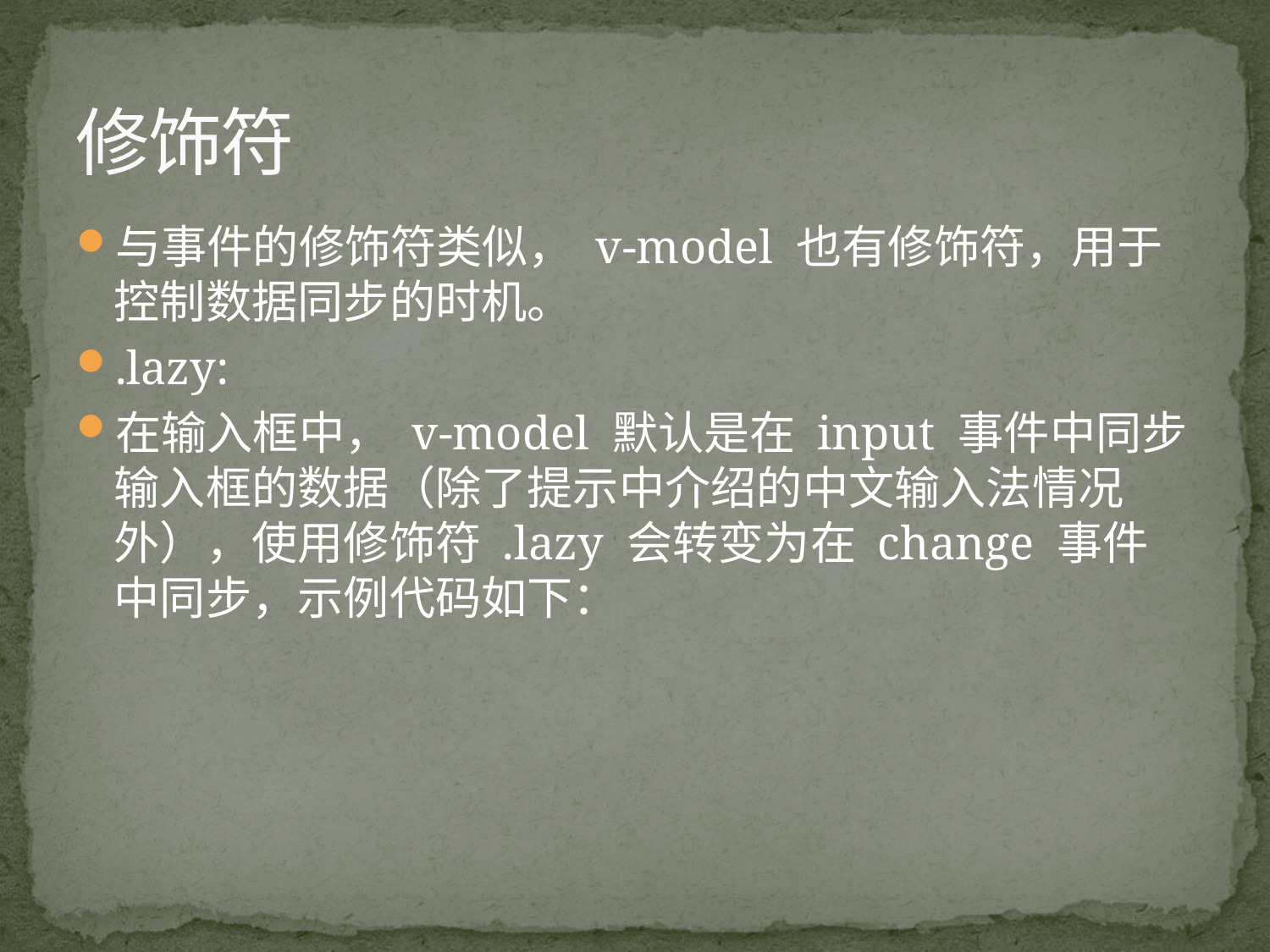

# 修饰符
与事件的修饰符类似， v-model 也有修饰符，用于控制数据同步的时机。
.lazy:
在输入框中， v-model 默认是在 input 事件中同步输入框的数据（除了提示中介绍的中文输入法情况外），使用修饰符 .lazy 会转变为在 change 事件中同步，示例代码如下：